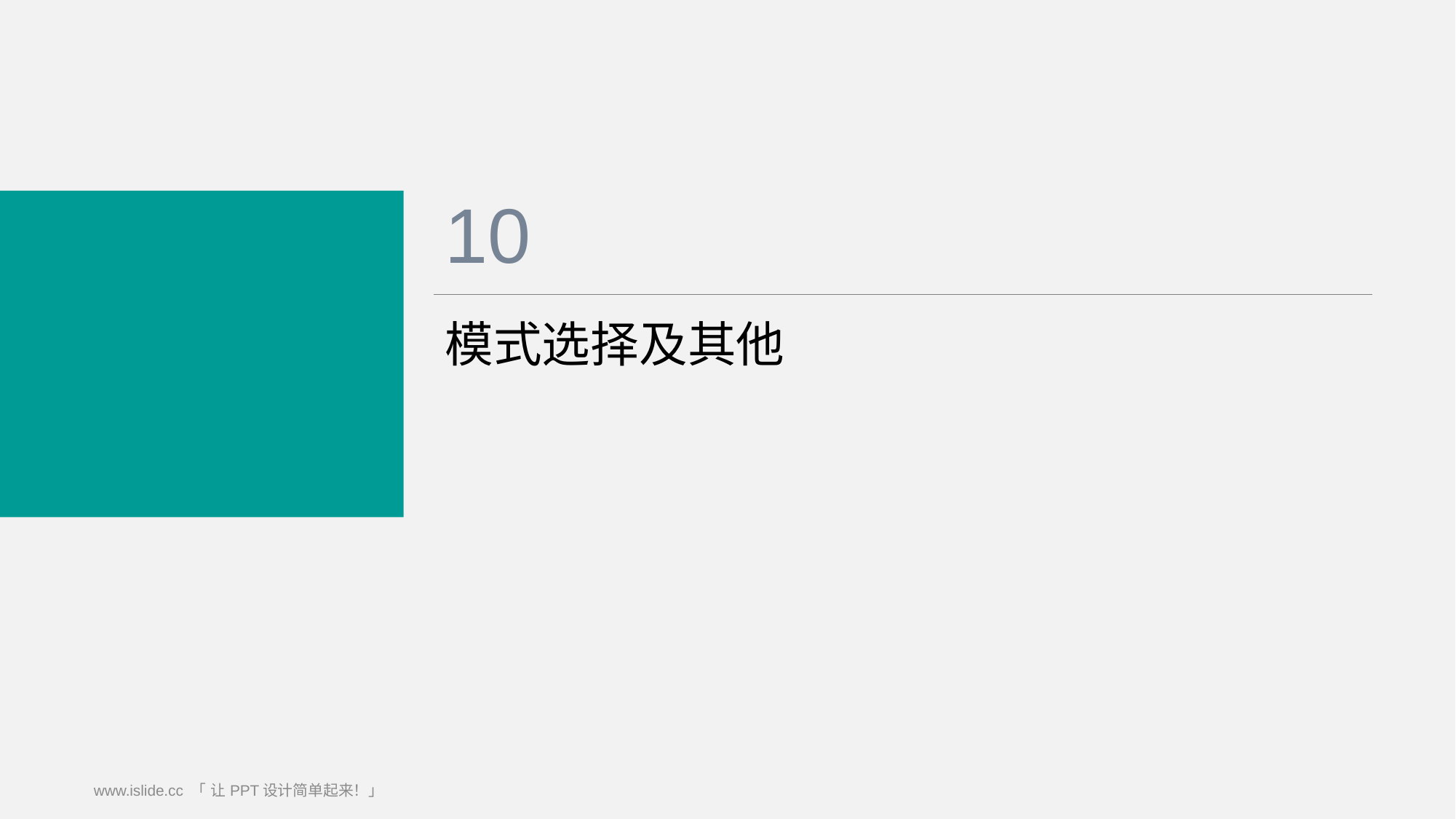

10
# 模式选择及其他

www.islide.cc 「 让PPT设计简单起来！」
58